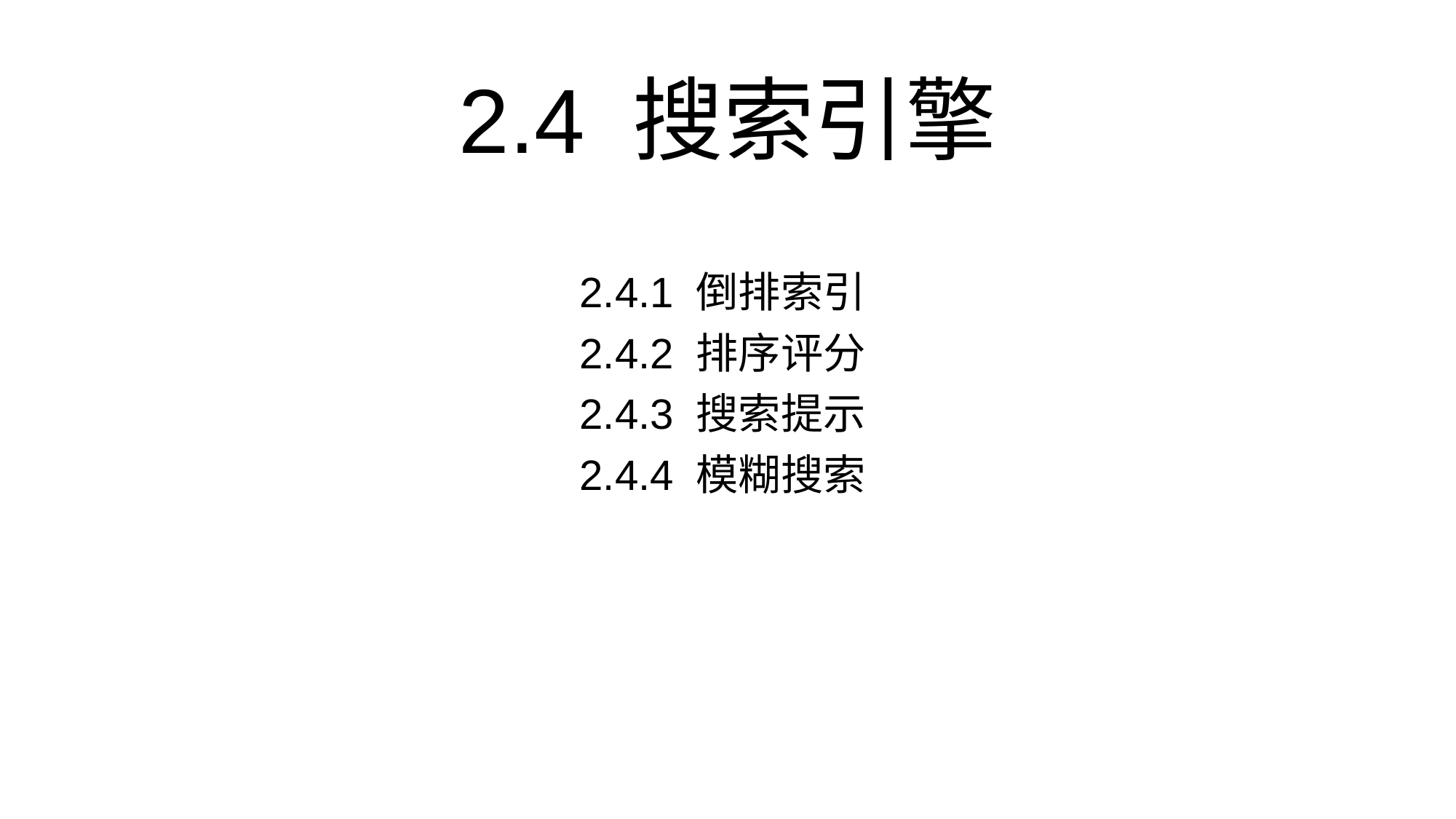

# 2.4 搜索引擎
2.4.1 倒排索引
2.4.2 排序评分
2.4.3 搜索提示
2.4.4 模糊搜索